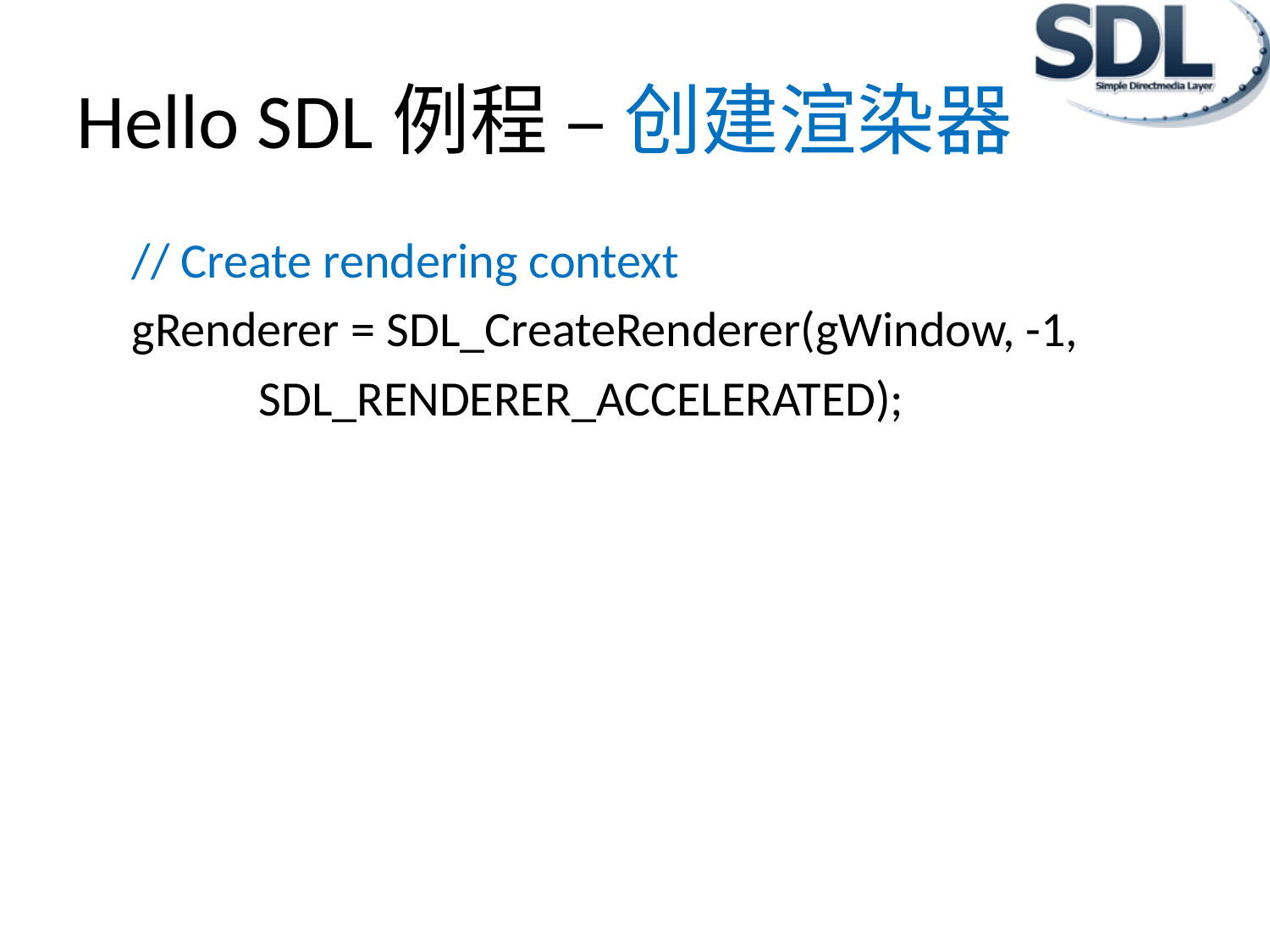

# Hello SDL例程 – 创建渲染器
// Create rendering context
gRenderer = SDL_CreateRenderer(gWindow, -1,
	SDL_RENDERER_ACCELERATED);